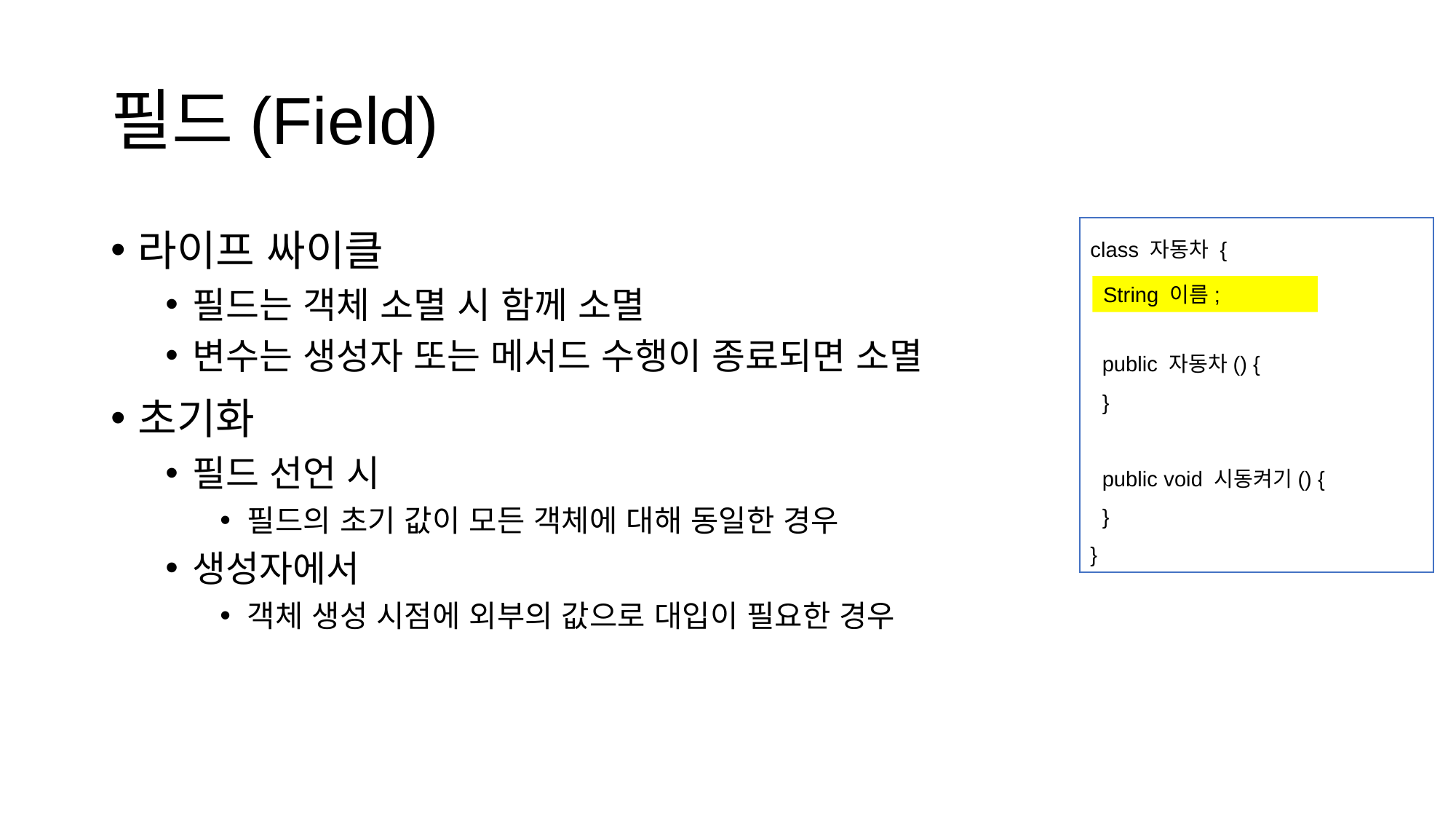

# 필드(Field)
라이프 싸이클
필드는 객체 소멸 시 함께 소멸
변수는 생성자 또는 메서드 수행이 종료되면 소멸
초기화
필드 선언 시
필드의 초기 값이 모든 객체에 대해 동일한 경우
생성자에서
객체 생성 시점에 외부의 값으로 대입이 필요한 경우

class 자동차 {

  public 자동차() {
  }

  public void 시동켜기() {
  }
}
String 이름;